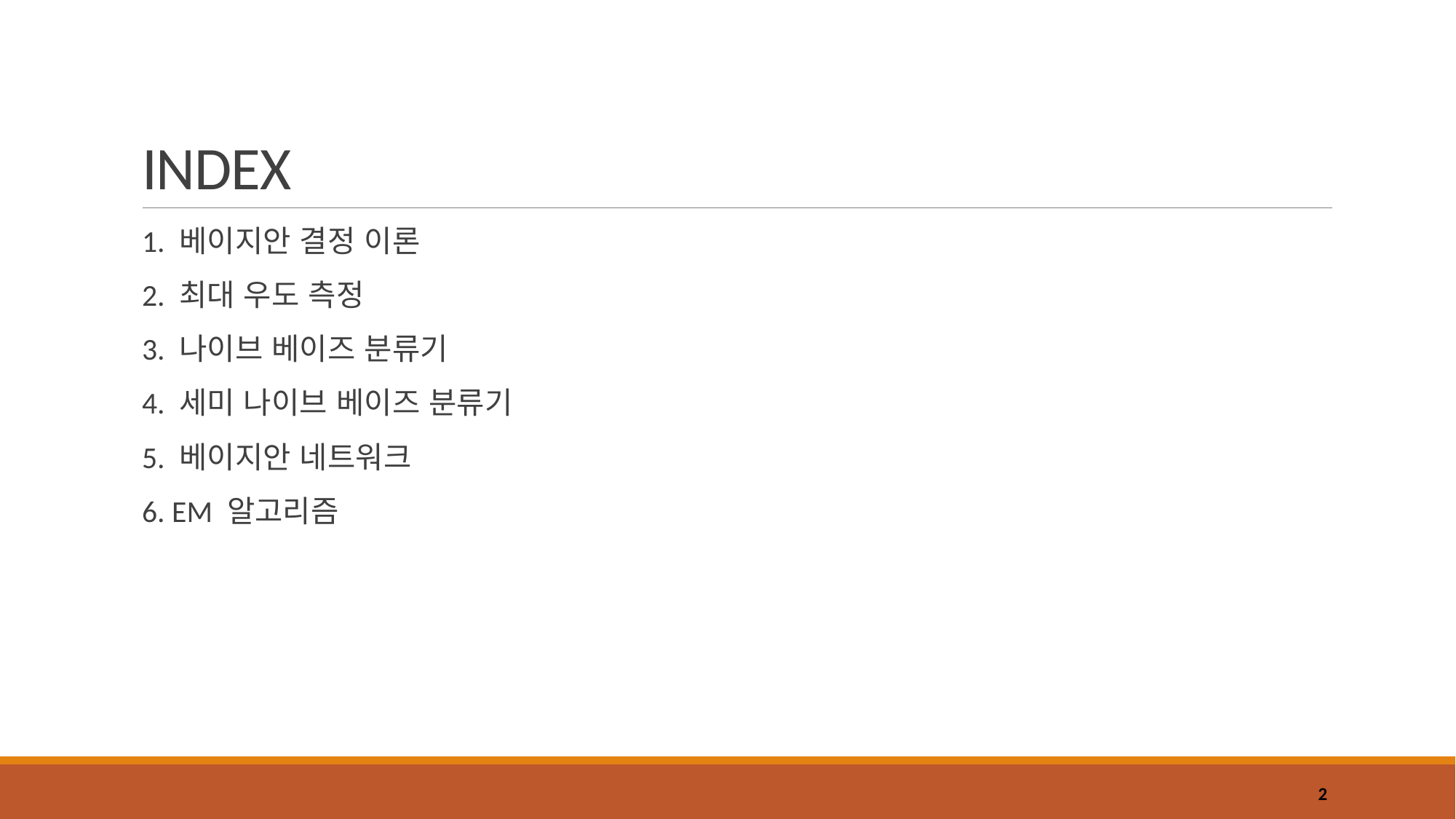

# INDEX
1. 베이지안 결정 이론
2. 최대 우도 측정
3. 나이브 베이즈 분류기
4. 세미 나이브 베이즈 분류기
5. 베이지안 네트워크
6. EM 알고리즘

2